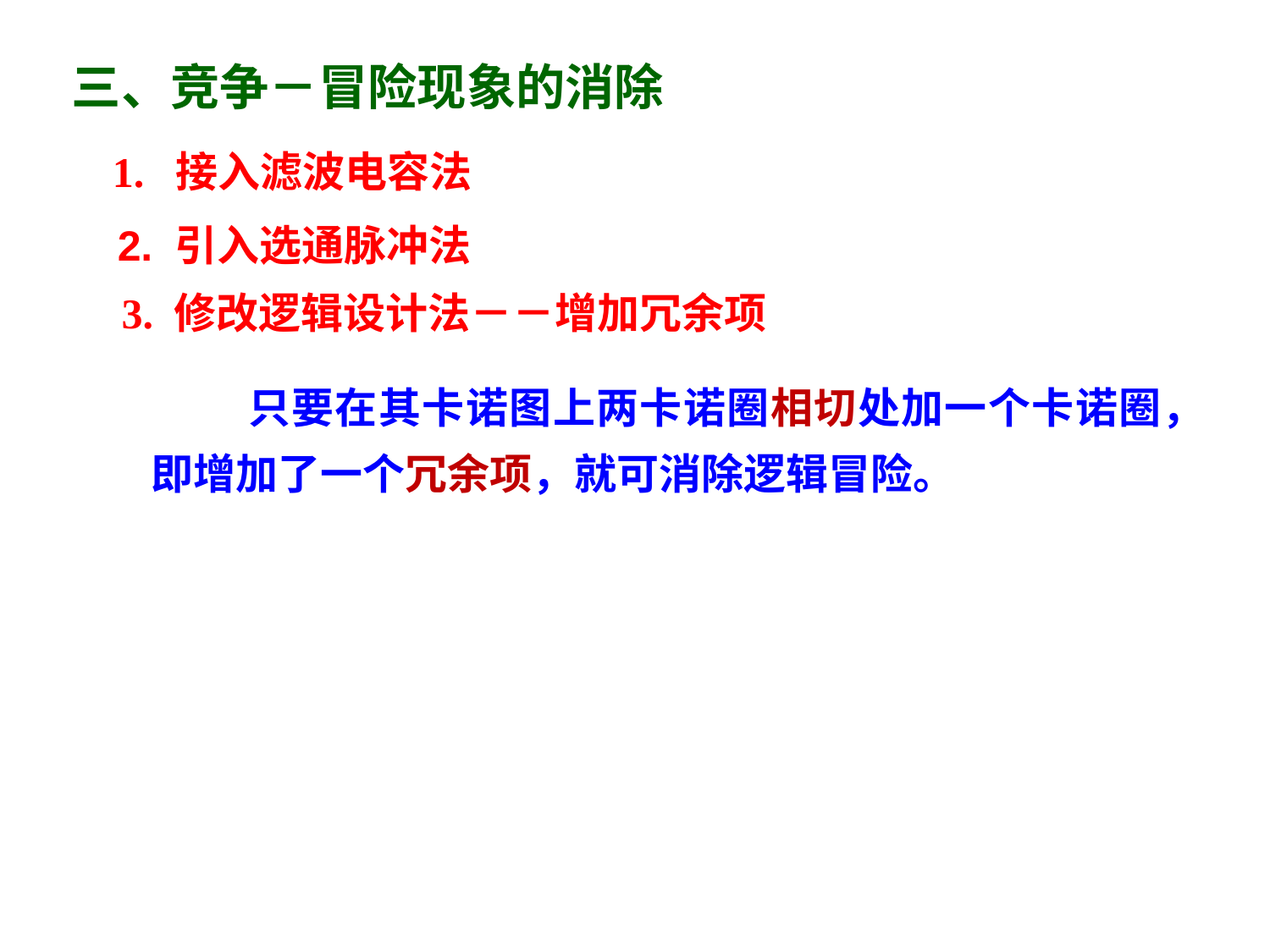

三、竞争－冒险现象的消除
1.  接入滤波电容法
2. 引入选通脉冲法
3. 修改逻辑设计法－－增加冗余项
        只要在其卡诺图上两卡诺圈相切处加一个卡诺圈，即增加了一个冗余项，就可消除逻辑冒险。